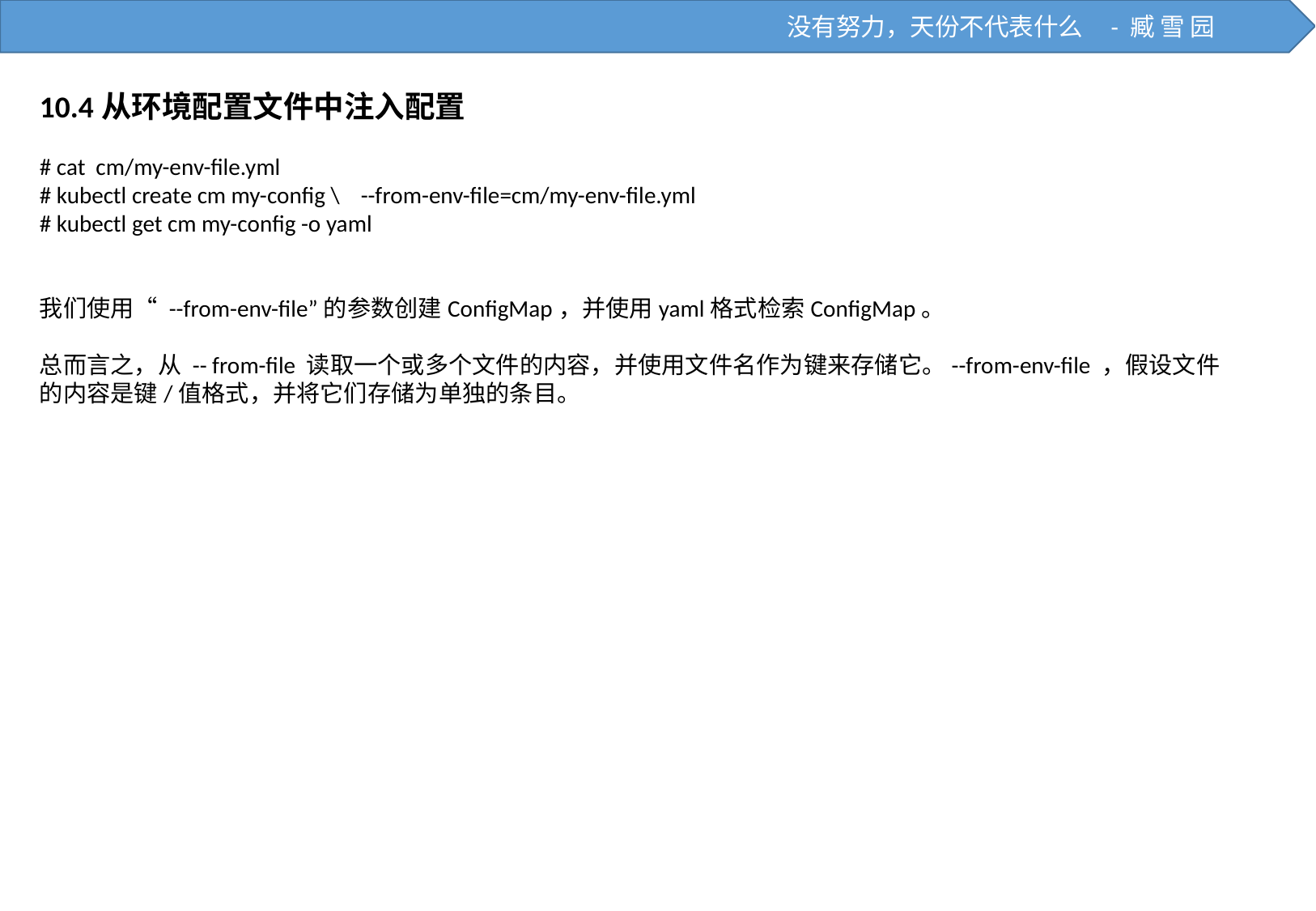

没有努力，天份不代表什么    - 臧 雪 园
10.4从环境配置文件中注入配置

# cat  cm/my-env-file.yml
# kubectl create cm my-config \    --from-env-file=cm/my-env-file.yml
# kubectl get cm my-config -o yaml

我们使用“ --from-env-file”的参数创建ConfigMap，并使用yaml格式检索ConfigMap。

总而言之，从 -- from-file 读取一个或多个文件的内容，并使用文件名作为键来存储它。--from-env-file ，假设文件的内容是键/值格式，并将它们存储为单独的条目。